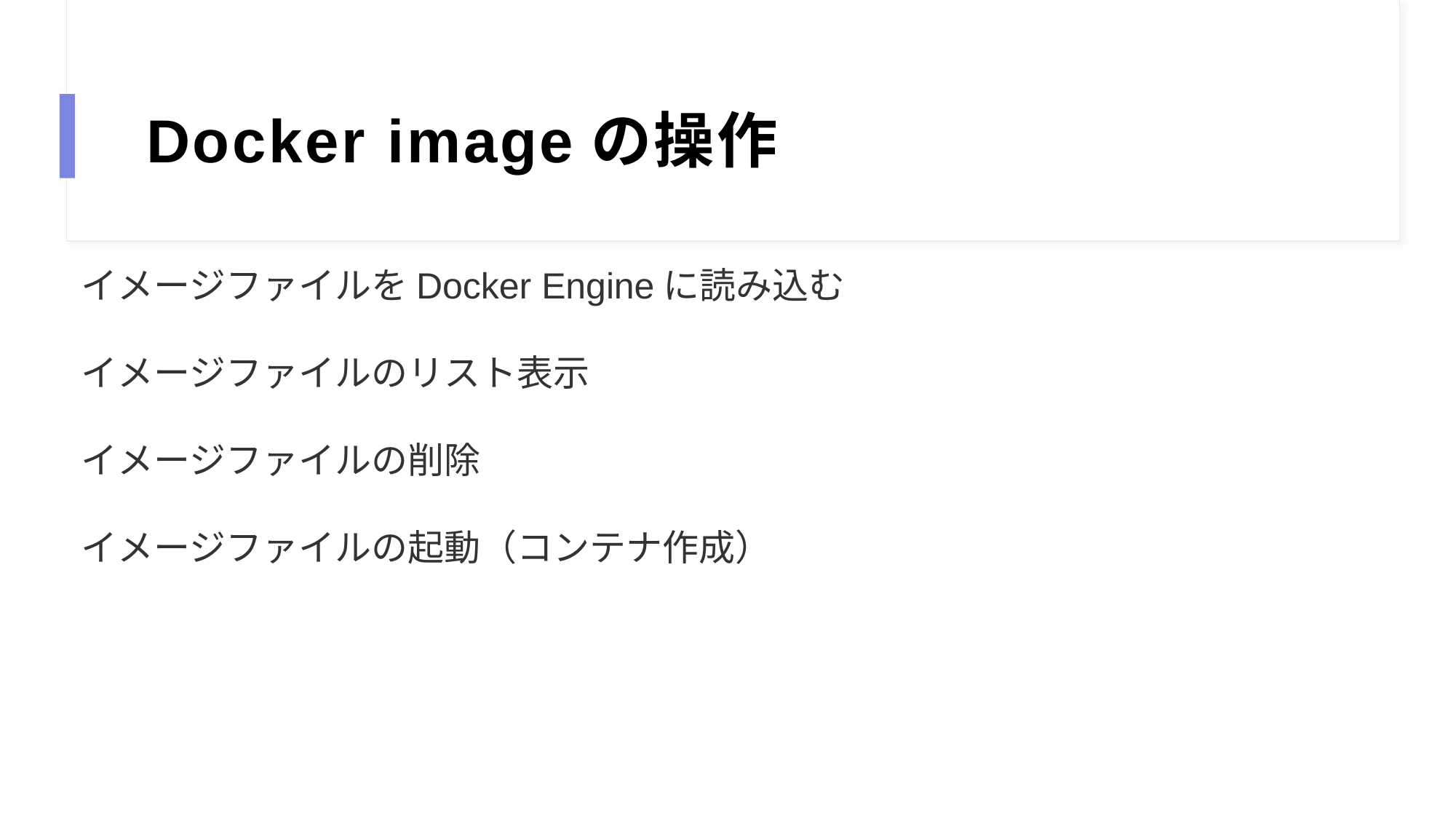

# Docker imageの操作
イメージファイルをDocker Engineに読み込む

イメージファイルのリスト表示

イメージファイルの削除

イメージファイルの起動（コンテナ作成）